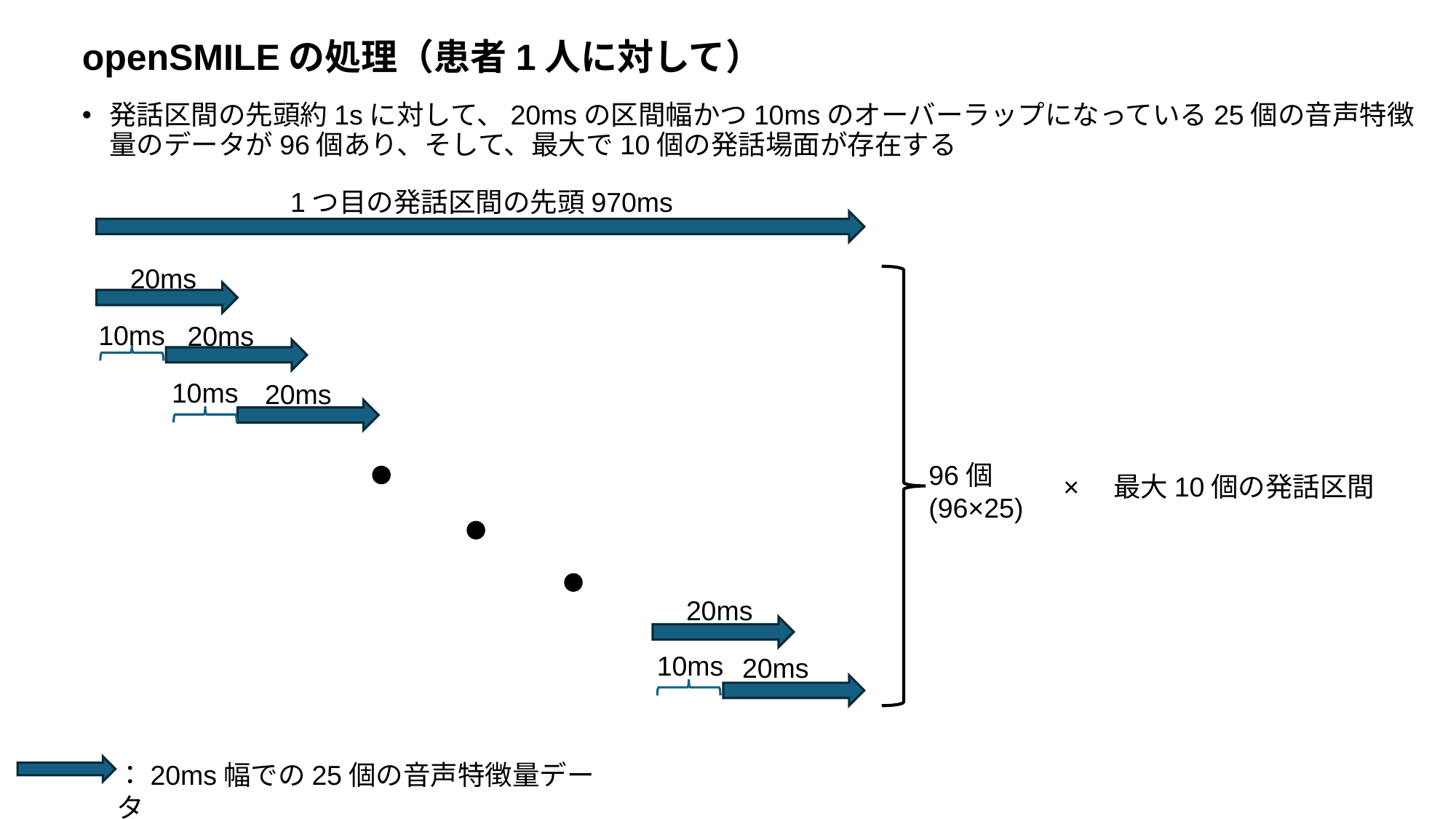

# openSMILEの処理（患者1人に対して）
発話区間の先頭約1sに対して、20msの区間幅かつ10msのオーバーラップになっている25個の音声特徴量のデータが96個あり、そして、最大で10個の発話場面が存在する

1つ目の発話区間の先頭970ms

20ms

20ms

20ms

96個
(96×25)

20ms

20ms

：20ms幅での25個の音声特徴量データ
10ms

10ms

10ms

×　最大10個の発話区間
970ms
20ms
20ms
20ms
96個
20ms
20ms